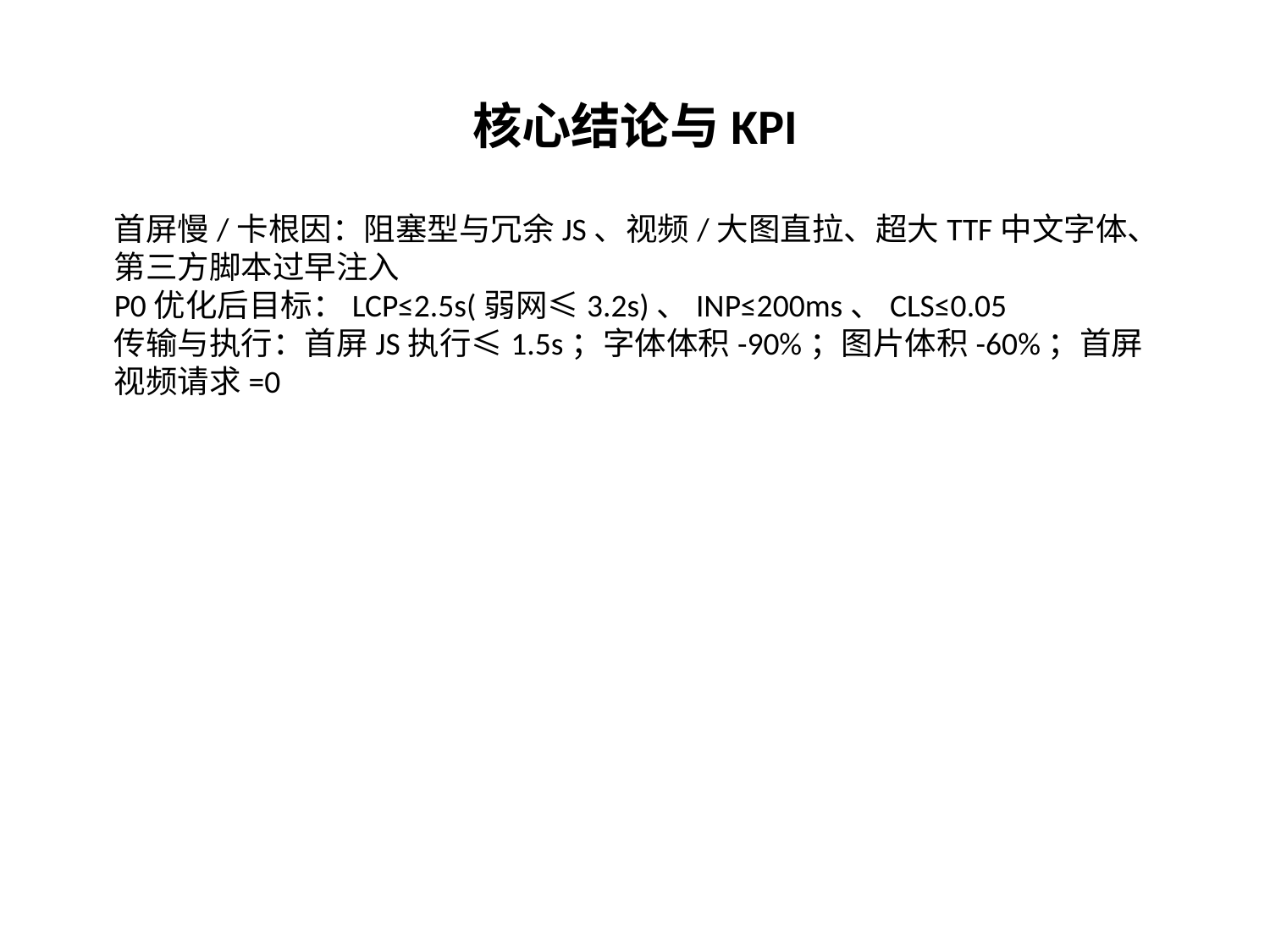

#
核心结论与KPI
首屏慢/卡根因：阻塞型与冗余JS、视频/大图直拉、超大TTF中文字体、第三方脚本过早注入
P0优化后目标：LCP≤2.5s(弱网≤3.2s)、INP≤200ms、CLS≤0.05
传输与执行：首屏JS执行≤1.5s；字体体积-90%；图片体积-60%；首屏视频请求=0